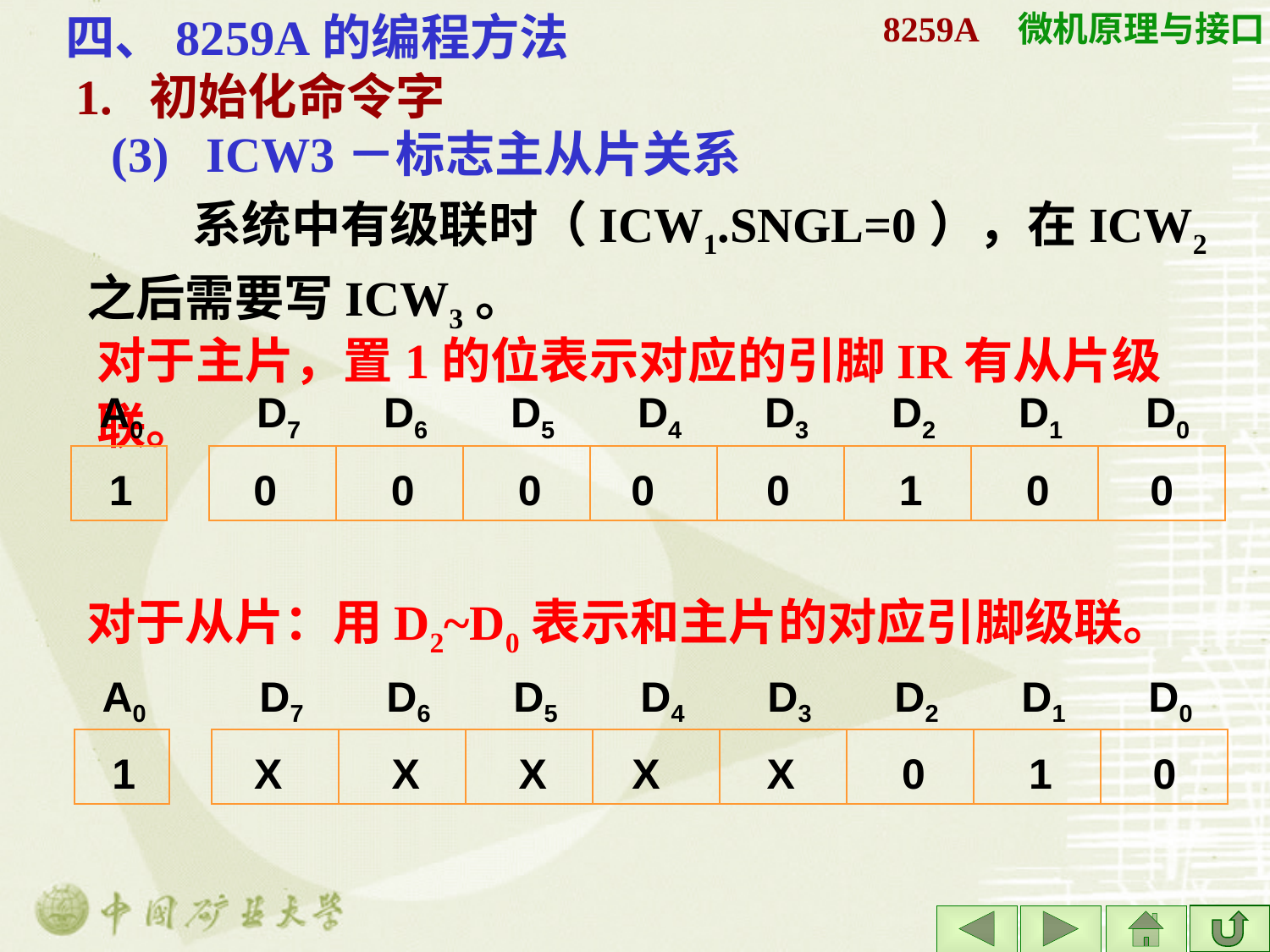

四、8259A的编程方法
# 8259A
1.  初始化命令字
(3)   ICW3－标志主从片关系
系统中有级联时（ICW1.SNGL=0），在ICW2之后需要写ICW3。
对于主片，置1的位表示对应的引脚IR有从片级联。
A0
D7	D6	D5	D4	D3	D2	D1	D0

1
0
0
0
0
0
1
0
0
对于从片：用D2~D0表示和主片的对应引脚级联。
A0
D7	D6	D5	D4	D3	D2	D1	D0

1
X
X
X
X
X
0
1
0